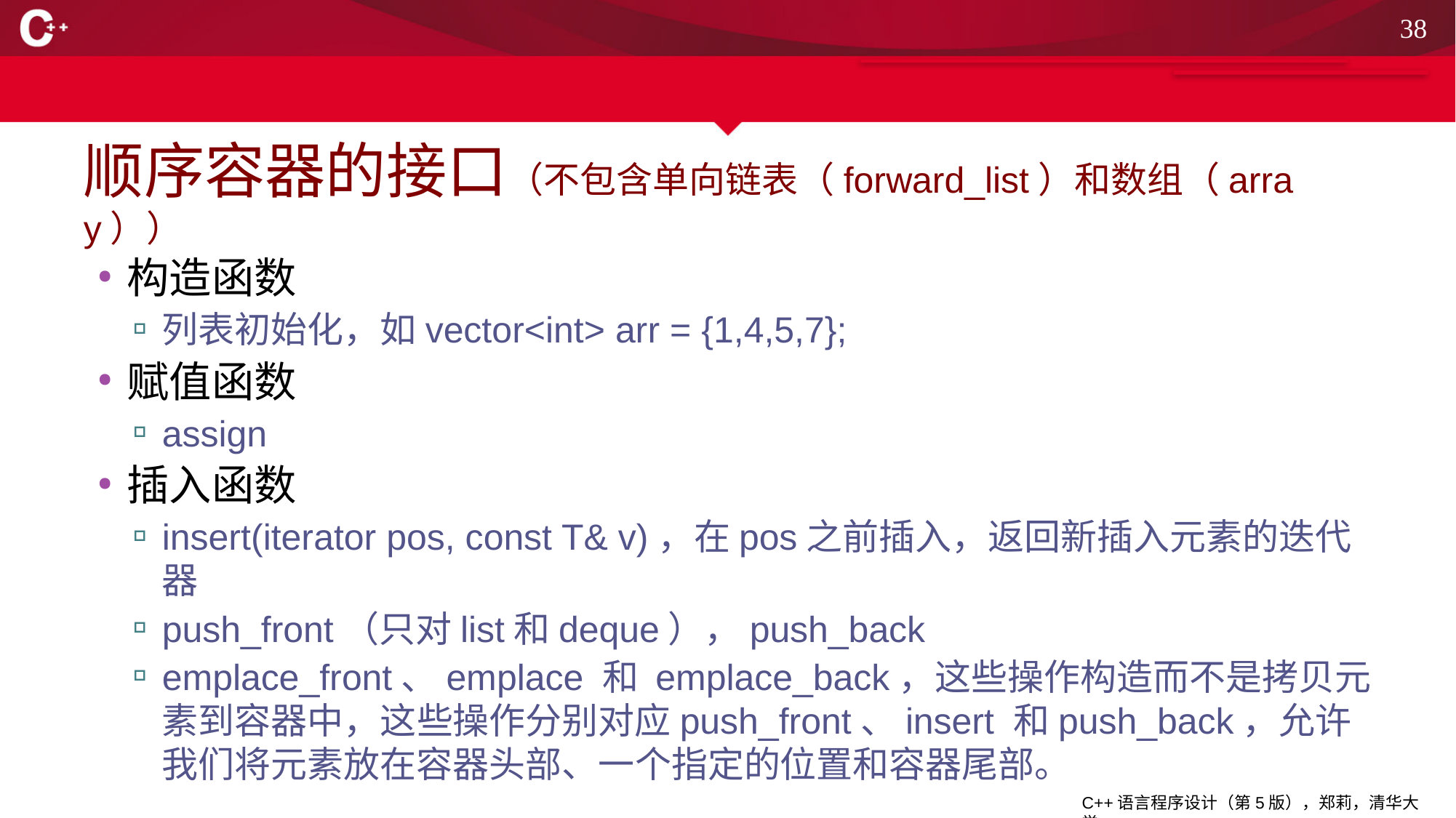

38
# 顺序容器的接口（不包含单向链表（forward_list）和数组（array））
构造函数
列表初始化，如vector<int> arr = {1,4,5,7};
赋值函数
assign
插入函数
insert(iterator pos, const T& v)，在pos之前插入，返回新插入元素的迭代器
push_front（只对list和deque），push_back
emplace_front、emplace 和 emplace_back，这些操作构造而不是拷贝元素到容器中，这些操作分别对应push_front、insert 和push_back，允许我们将元素放在容器头部、一个指定的位置和容器尾部。